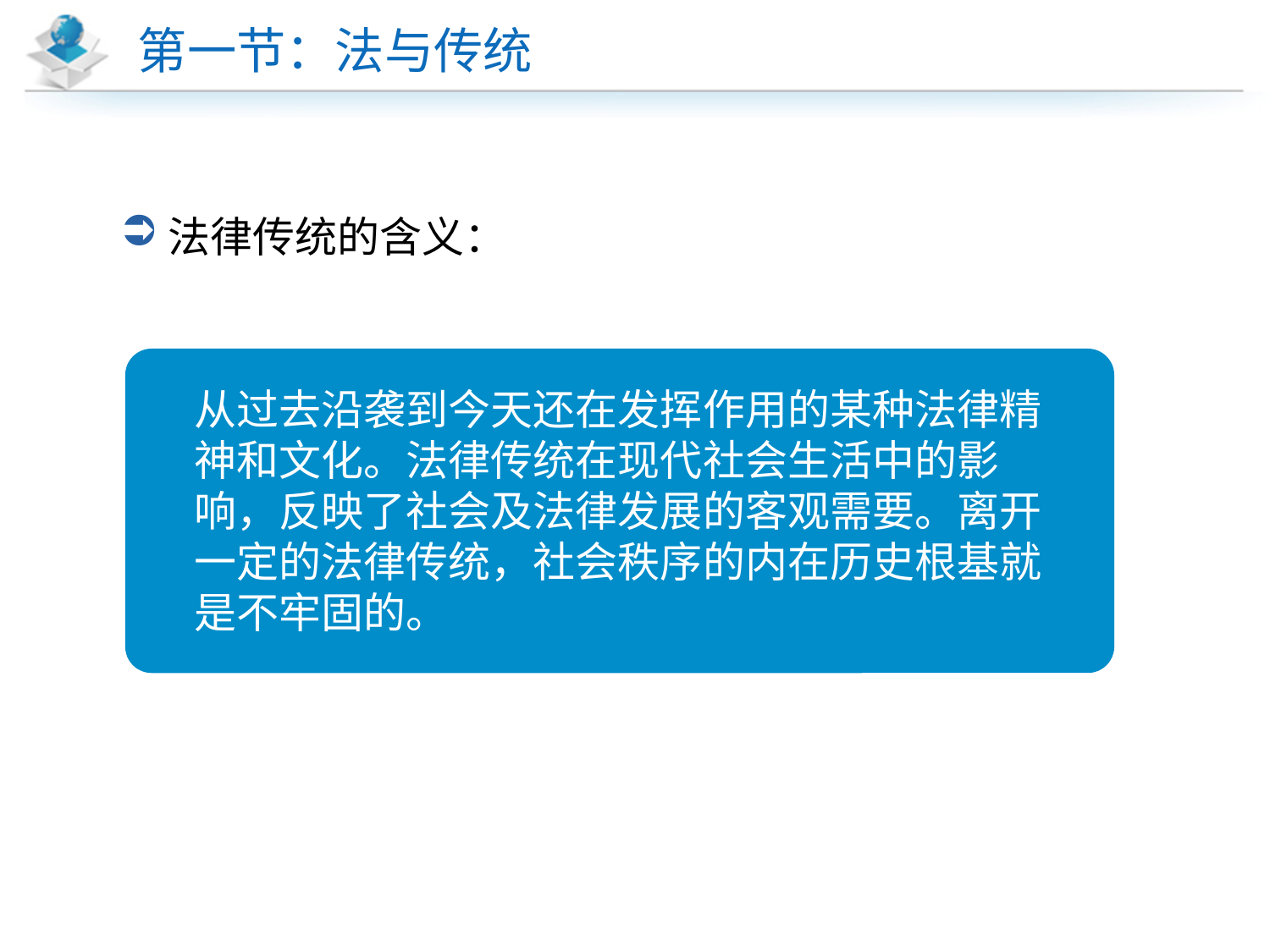

# 第一节：法与传统
法律传统的含义：

从过去沿袭到今天还在发挥作用的某种法律精神和文化。法律传统在现代社会生活中的影响，反映了社会及法律发展的客观需要。离开一定的法律传统，社会秩序的内在历史根基就是不牢固的。